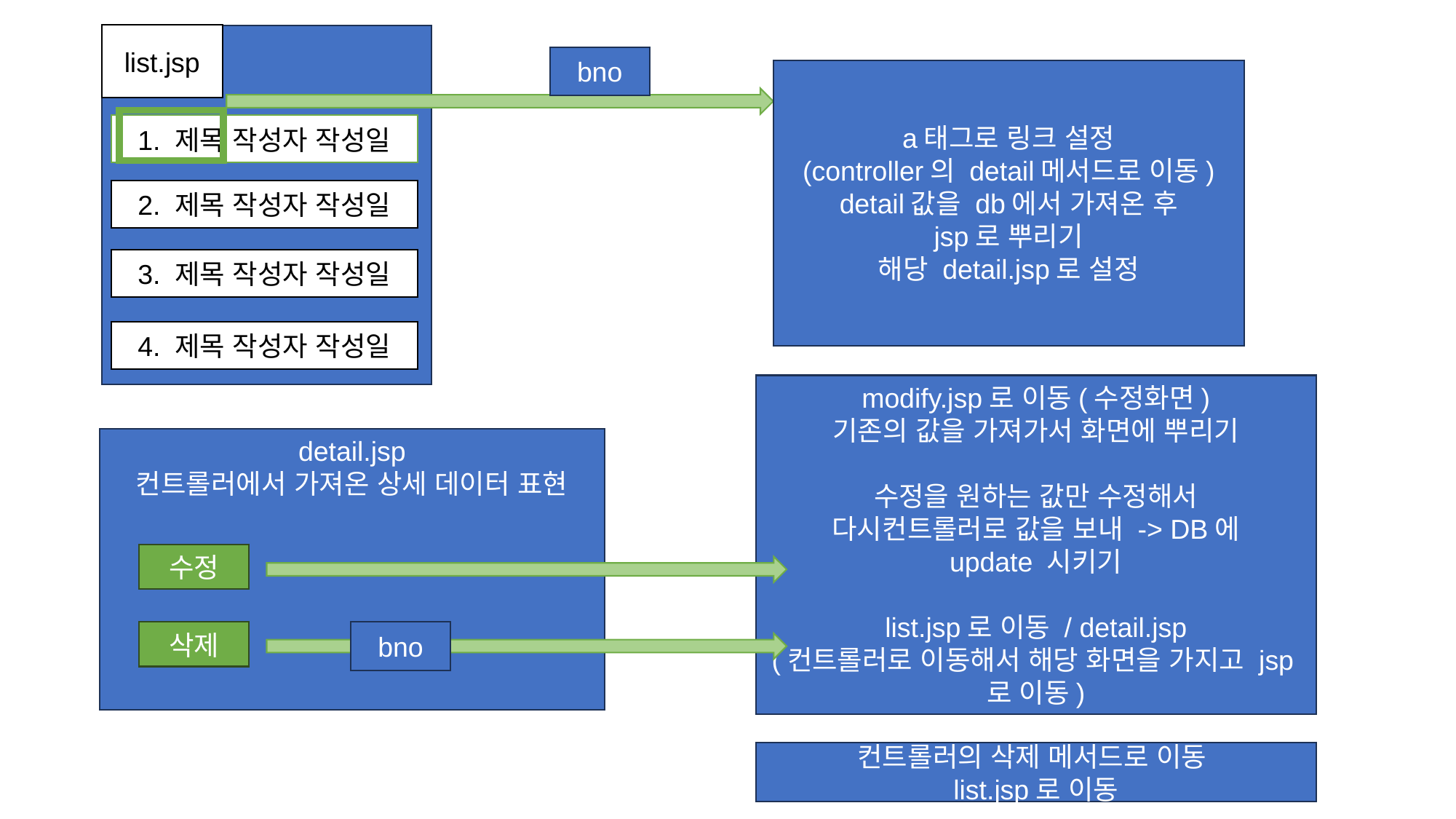

list.jsp

bno
a태그로 링크 설정
(controller의 detail메서드로 이동)
detail값을 db에서 가져온 후
jsp로 뿌리기
해당 detail.jsp로 설정

1. 제목 작성자 작성일
2. 제목 작성자 작성일
3. 제목 작성자 작성일
4. 제목 작성자 작성일
modify.jsp로 이동(수정화면)
기존의 값을 가져가서 화면에 뿌리기

수정을 원하는 값만 수정해서
다시컨트롤러로 값을 보내 -> DB에
update 시키기

list.jsp로 이동 / detail.jsp
(컨트롤러로 이동해서 해당 화면을 가지고 jsp로 이동)
detail.jsp
컨트롤러에서 가져온 상세 데이터 표현
수정

삭제
bno

컨트롤러의 삭제 메서드로 이동
list.jsp로 이동